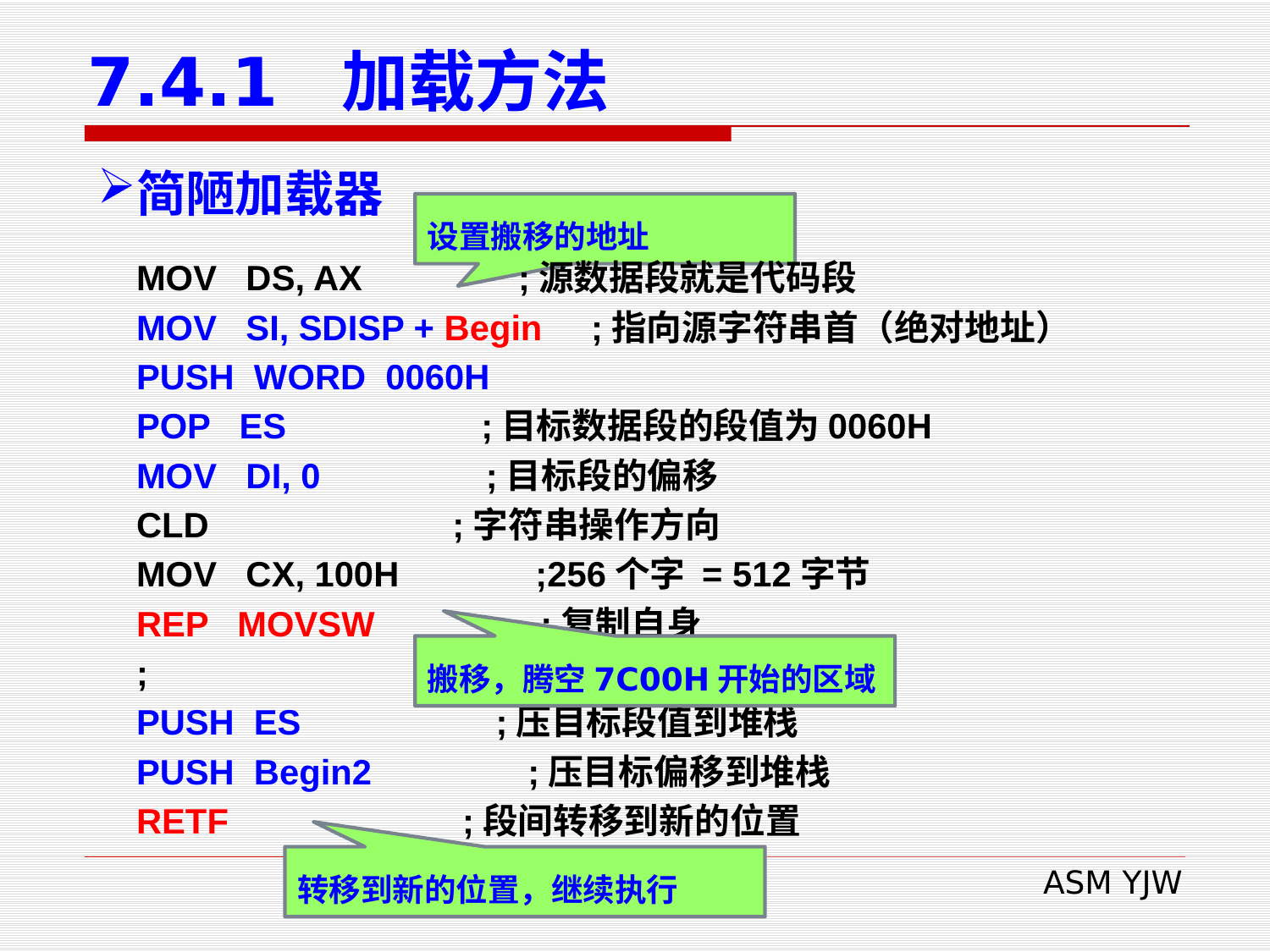

# 7.4.1  加载方法
简陋加载器
设置搬移的地址
    MOV   DS, AX                ;源数据段就是代码段
    MOV   SI, SDISP + Begin     ;指向源字符串首（绝对地址）
    PUSH  WORD  0060H
    POP   ES                    ;目标数据段的段值为0060H
    MOV   DI, 0                 ;目标段的偏移
    CLD                         ;字符串操作方向
    MOV   CX, 100H              ;256个字 = 512字节
    REP   MOVSW                 ;复制自身
    ;
    PUSH  ES                    ;压目标段值到堆栈
    PUSH  Begin2                ;压目标偏移到堆栈
    RETF                        ;段间转移到新的位置

搬移，腾空7C00H开始的区域
转移到新的位置，继续执行